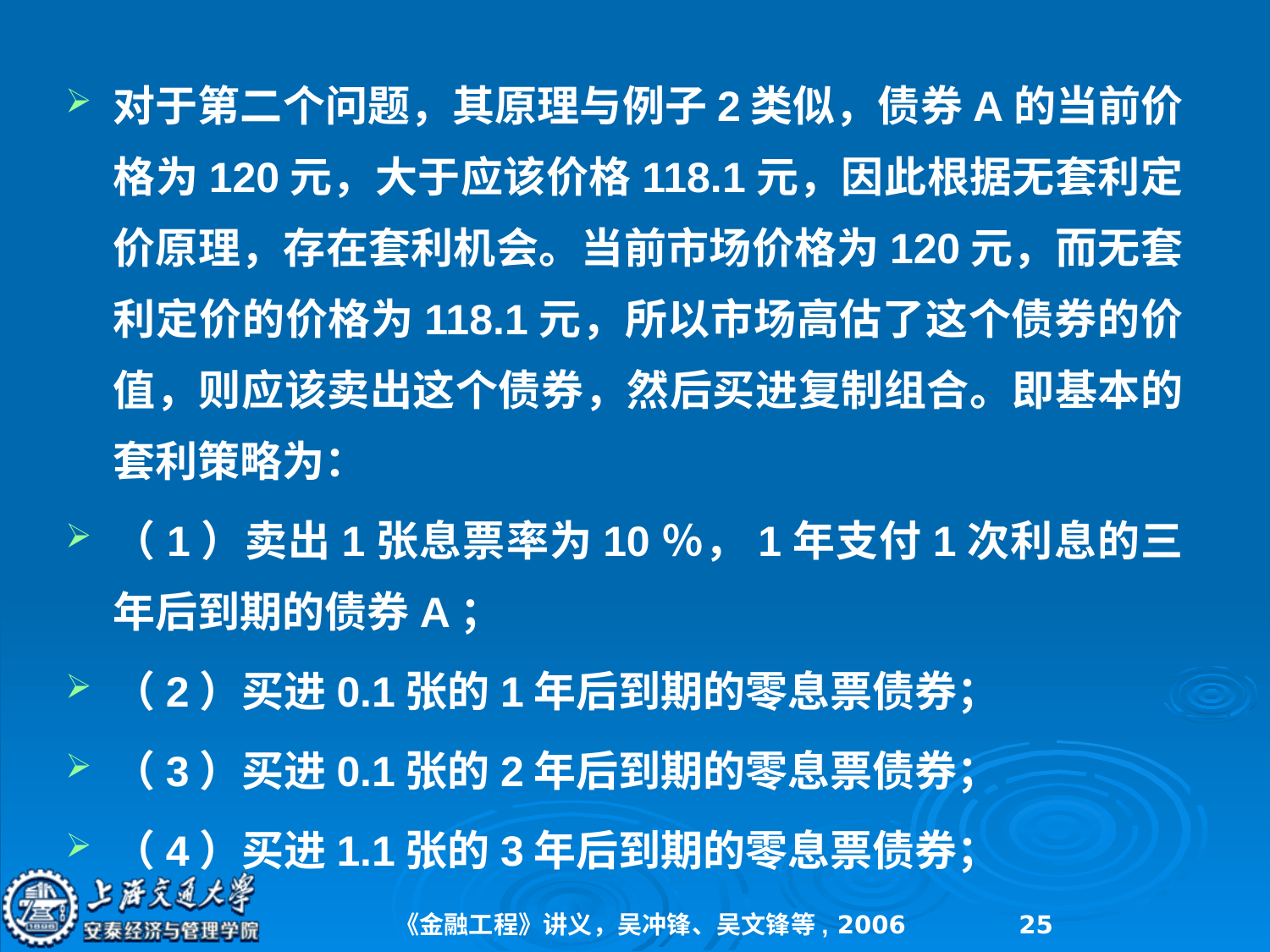

对于第二个问题，其原理与例子2类似，债券A的当前价格为120元，大于应该价格118.1元，因此根据无套利定价原理，存在套利机会。当前市场价格为120元，而无套利定价的价格为118.1元，所以市场高估了这个债券的价值，则应该卖出这个债券，然后买进复制组合。即基本的套利策略为：
（1）卖出1张息票率为10％，1年支付1次利息的三年后到期的债券A；
（2）买进0.1张的1年后到期的零息票债券；
（3）买进0.1张的2年后到期的零息票债券；
（4）买进1.1张的3年后到期的零息票债券；